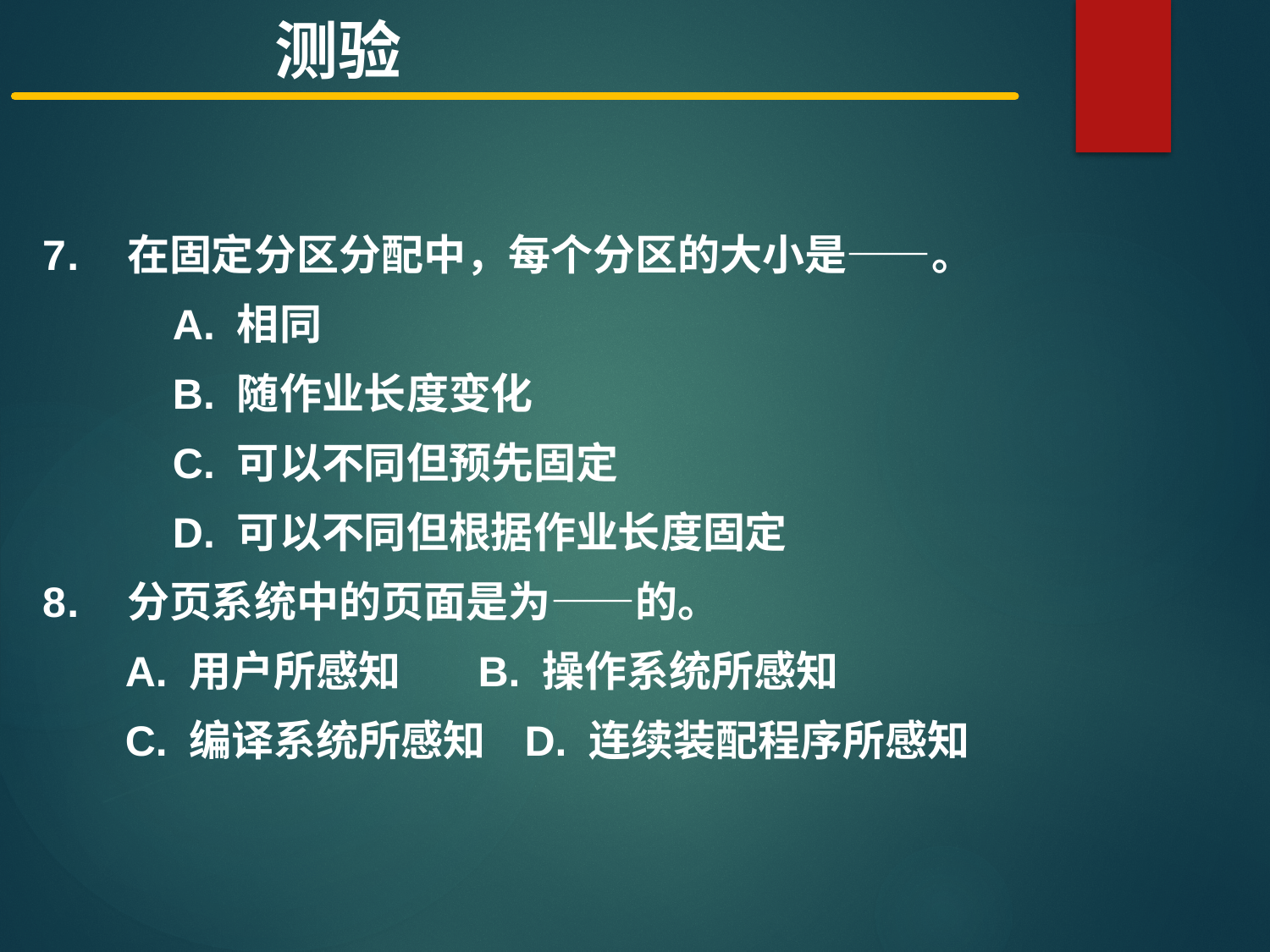

测验
在固定分区分配中，每个分区的大小是——。
           A. 相同
           B. 随作业长度变化
           C. 可以不同但预先固定
           D. 可以不同但根据作业长度固定
分页系统中的页面是为——的。
       A. 用户所感知       B. 操作系统所感知
       C. 编译系统所感知   D. 连续装配程序所感知